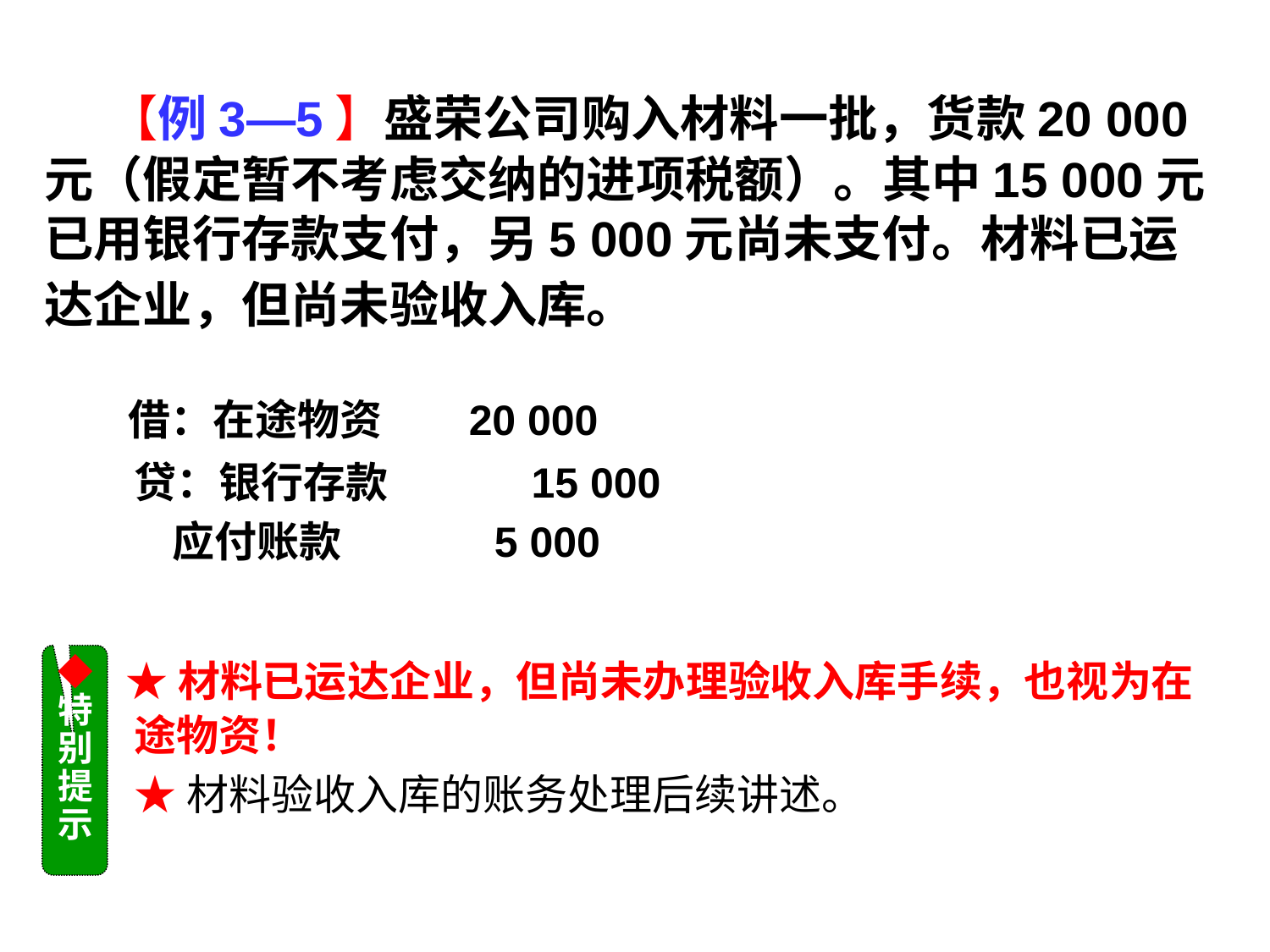

【例3—5】盛荣公司购入材料一批，货款20 000元（假定暂不考虑交纳的进项税额）。其中15 000元已用银行存款支付，另5 000元尚未支付。材料已运达企业，但尚未验收入库。
   借：在途物资        20 000
     贷：银行存款              15 000
         应付账款               5 000
   ★材料已运达企业，但尚未办理验收入库手续，也视为在途物资！
     ★材料验收入库的账务处理后续讲述。
◆特别提示

37